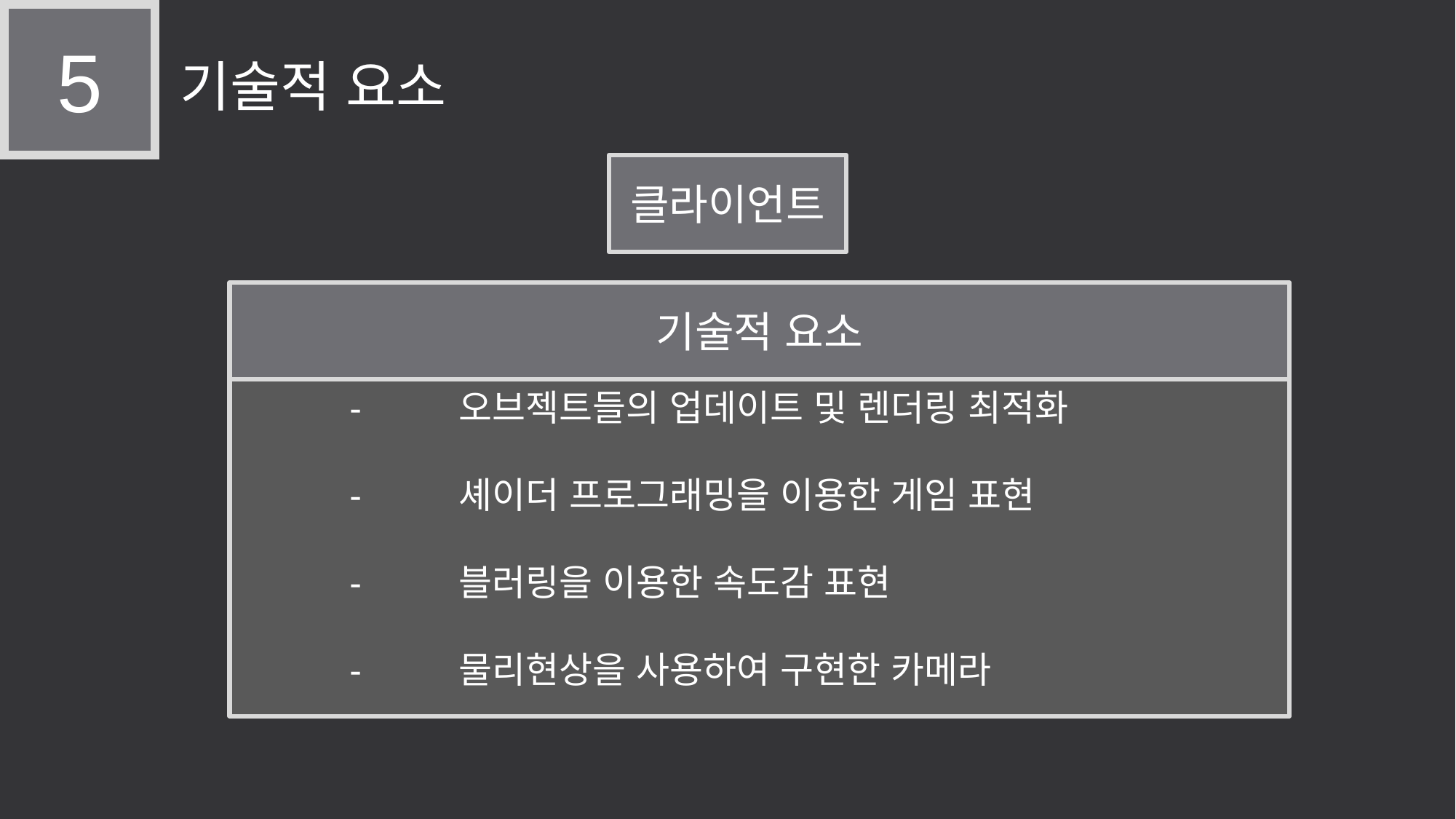

5
기술적 요소
클라이언트
기술적 요소
	-	오브젝트들의 업데이트 및 렌더링 최적화

	-	셰이더 프로그래밍을 이용한 게임 표현

	- 	블러링을 이용한 속도감 표현

	-	물리현상을 사용하여 구현한 카메라